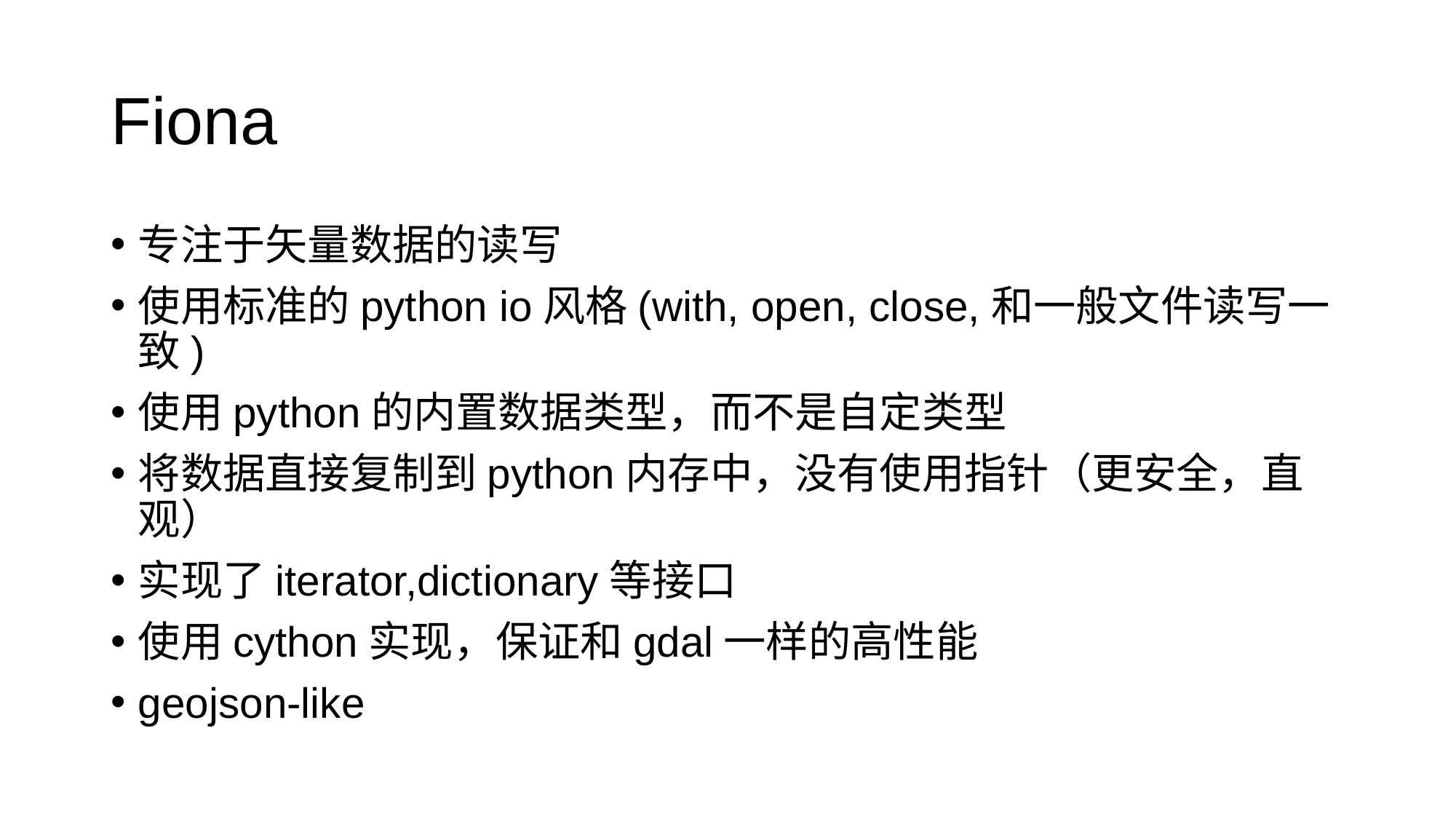

# Fiona
专注于矢量数据的读写
使用标准的python io风格(with, open, close,和一般文件读写一致)
使用python的内置数据类型，而不是自定类型
将数据直接复制到python内存中，没有使用指针（更安全，直观）
实现了iterator,dictionary等接口
使用cython实现，保证和gdal一样的高性能
geojson-like